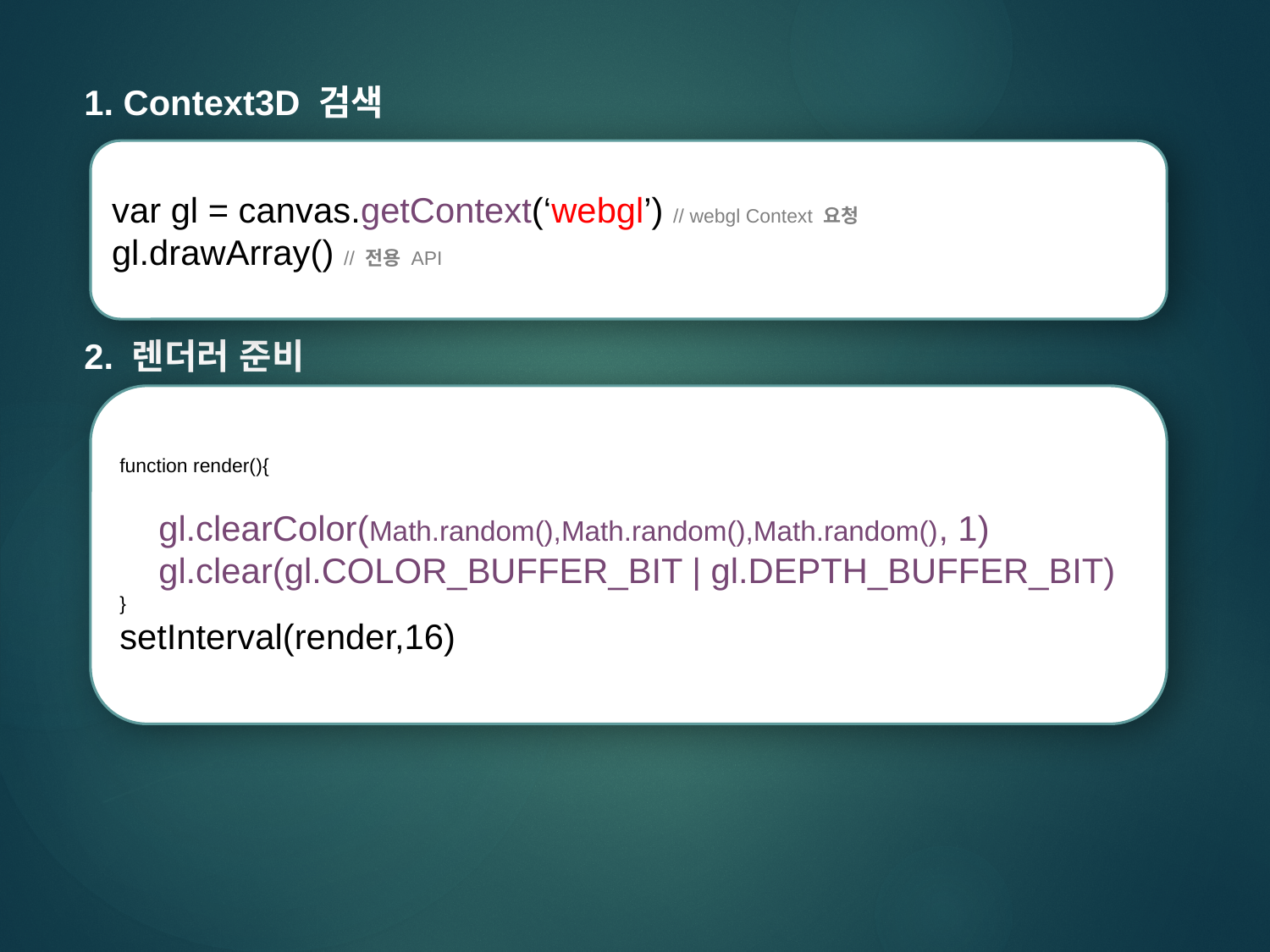

1. Context3D 검색

2. 렌더러 준비
var gl = canvas.getContext(‘webgl’) // webgl Context 요청
gl.drawArray() // 전용 API
function render(){

    gl.clearColor(Math.random(),Math.random(),Math.random(), 1)
    gl.clear(gl.COLOR_BUFFER_BIT | gl.DEPTH_BUFFER_BIT)
}
setInterval(render,16)